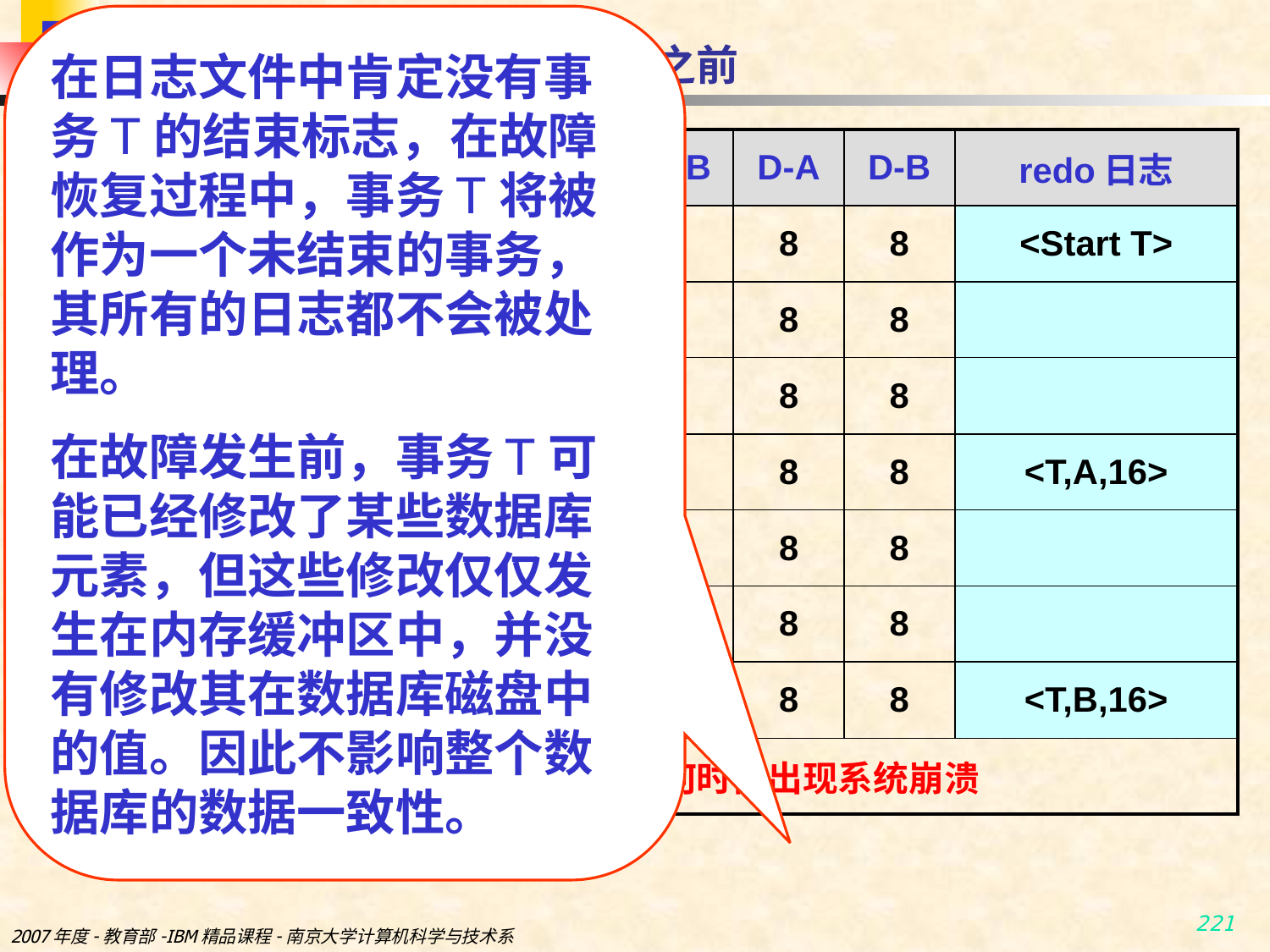

# 情况3)：故障发生在第8步之前
在日志文件中肯定没有事务T的结束标志，在故障恢复过程中，事务T将被作为一个未结束的事务，其所有的日志都不会被处理。
在故障发生前，事务T可能已经修改了某些数据库元素，但这些修改仅仅发生在内存缓冲区中，并没有修改其在数据库磁盘中的值。因此不影响整个数据库的数据一致性。
|  | T | t | M-A | M-B | D-A | D-B | redo日志 |
| --- | --- | --- | --- | --- | --- | --- | --- |
| 1 |  |  |  |  | 8 | 8 | <Start T> |
| 2 | Read(A,t) | 8 | 8 |  | 8 | 8 |  |
| 3 | t := t\*2 | 16 | 8 |  | 8 | 8 |  |
| 4 | Write(A,t) | 16 | 16 |  | 8 | 8 | <T,A,16> |
| 5 | Read(B,t) | 8 | 16 | 8 | 8 | 8 |  |
| 6 | t := t\*2 | 16 | 16 | 8 | 8 | 8 |  |
| 7 | Write(B,t) | 16 | 16 | 16 | 8 | 8 | <T,B,16> |
|  | 在第8步之前的任何时候出现系统崩溃 |  |  |  |  |  |  |
221